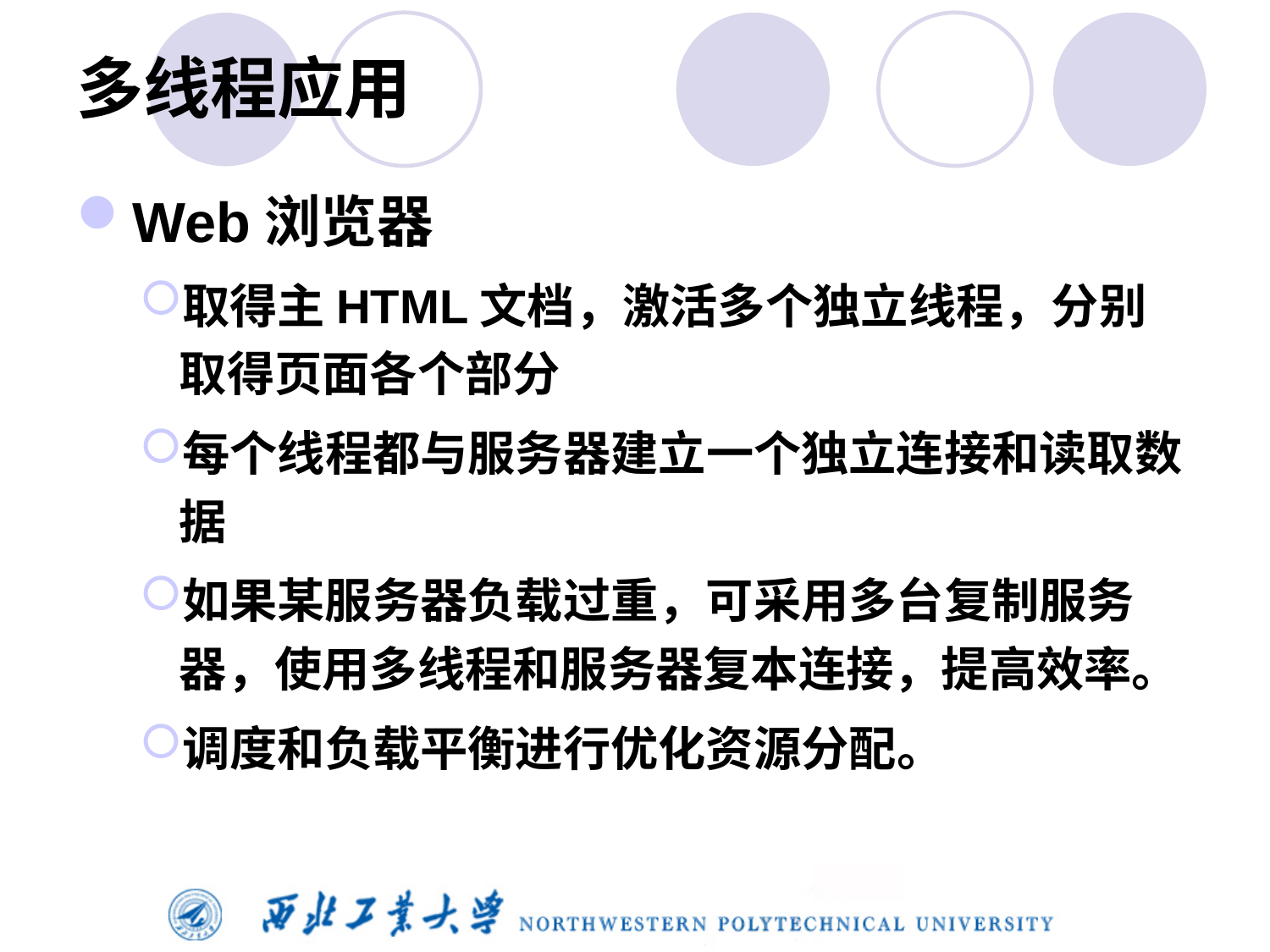

# 多线程应用
Web浏览器
取得主HTML文档，激活多个独立线程，分别取得页面各个部分
每个线程都与服务器建立一个独立连接和读取数据
如果某服务器负载过重，可采用多台复制服务器，使用多线程和服务器复本连接，提高效率。
调度和负载平衡进行优化资源分配。